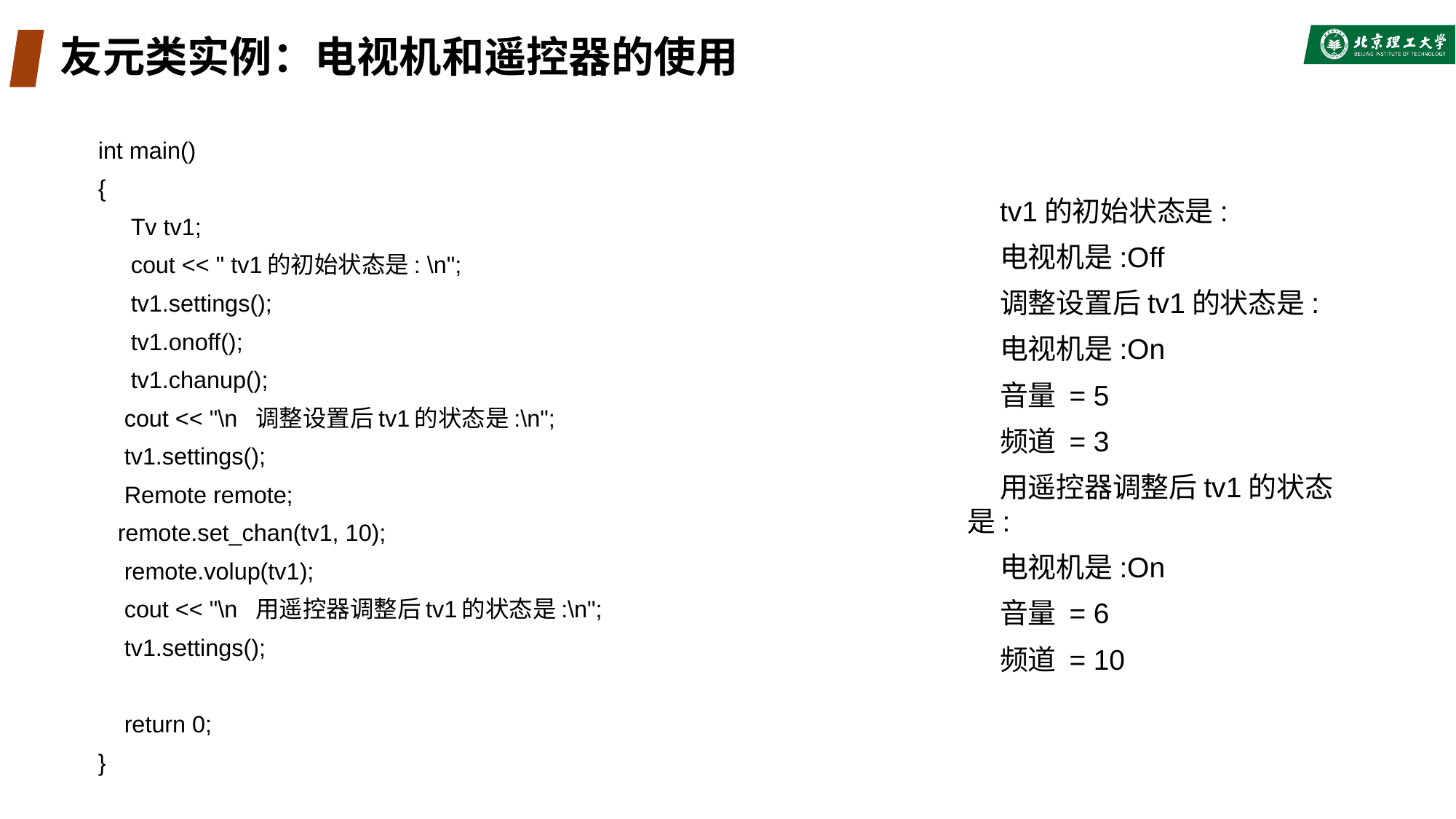

# 友元类实例：电视机和遥控器的使用
int main()
{
     Tv tv1;
     cout << " tv1的初始状态是: \n";
     tv1.settings();
     tv1.onoff();
     tv1.chanup();
    cout << "\n  调整设置后tv1的状态是:\n";
    tv1.settings();
    Remote remote;
   remote.set_chan(tv1, 10);
    remote.volup(tv1);
    cout << "\n  用遥控器调整后tv1的状态是:\n";
    tv1.settings();

    return 0;
}
tv1的初始状态是:
电视机是:Off
调整设置后tv1的状态是:
电视机是:On
音量 = 5
频道 = 3
用遥控器调整后tv1的状态是:
电视机是:On
音量 = 6
频道 = 10